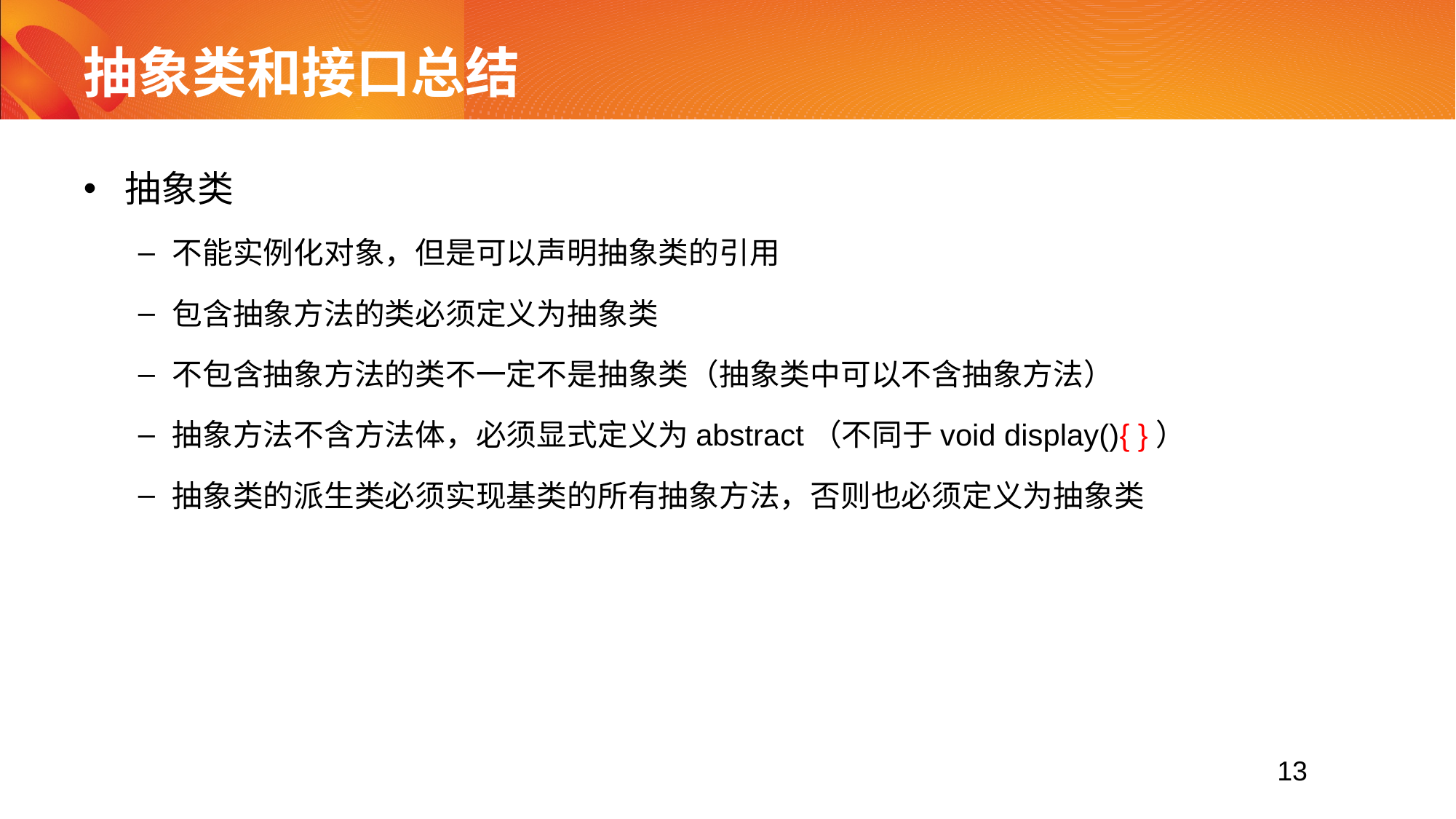

# 抽象类和接口总结
抽象类
不能实例化对象，但是可以声明抽象类的引用
包含抽象方法的类必须定义为抽象类
不包含抽象方法的类不一定不是抽象类（抽象类中可以不含抽象方法）
抽象方法不含方法体，必须显式定义为abstract（不同于void display(){ }）
抽象类的派生类必须实现基类的所有抽象方法，否则也必须定义为抽象类